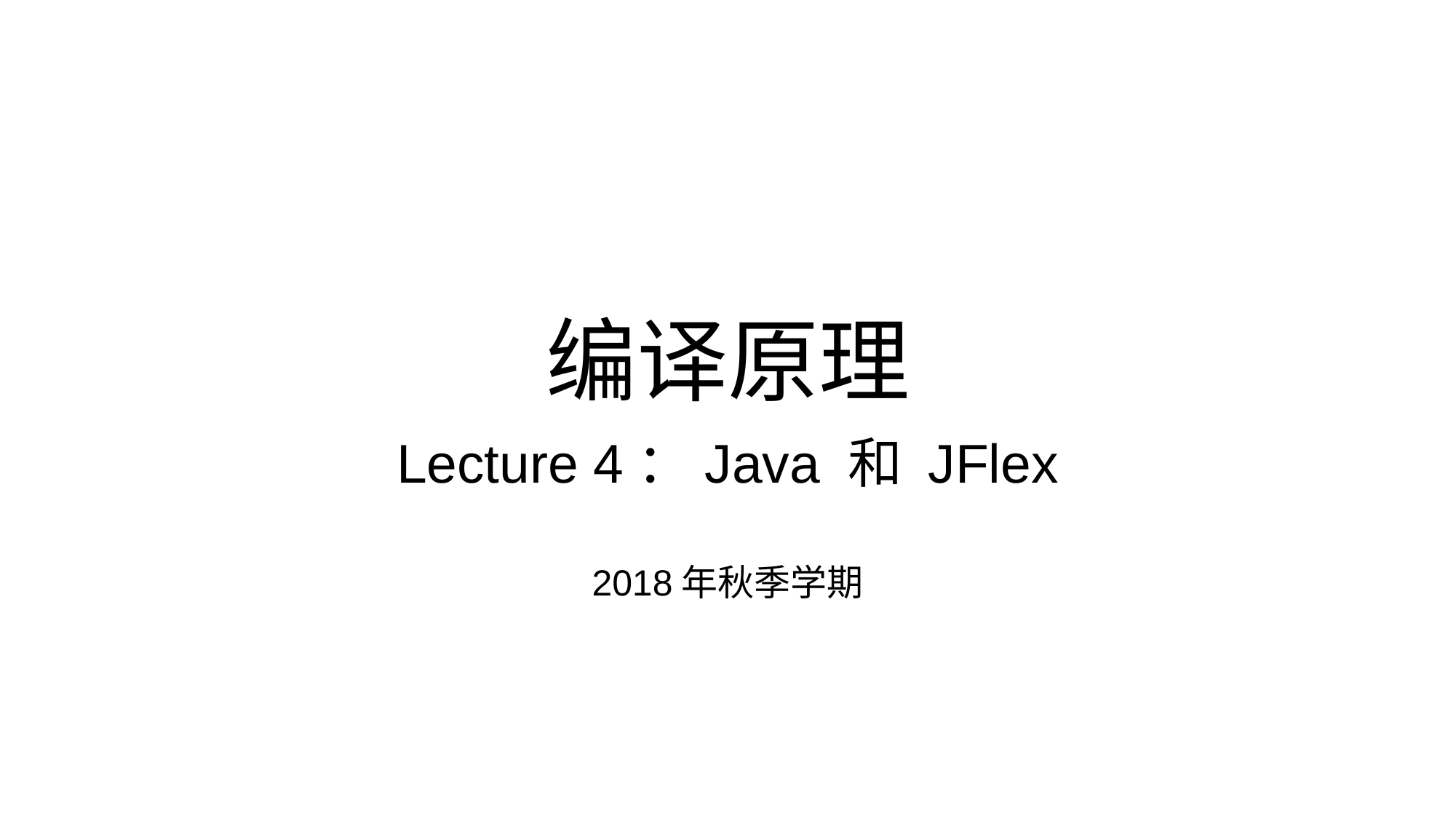

# 编译原理
Lecture 4：Java 和 JFlex

2018年秋季学期